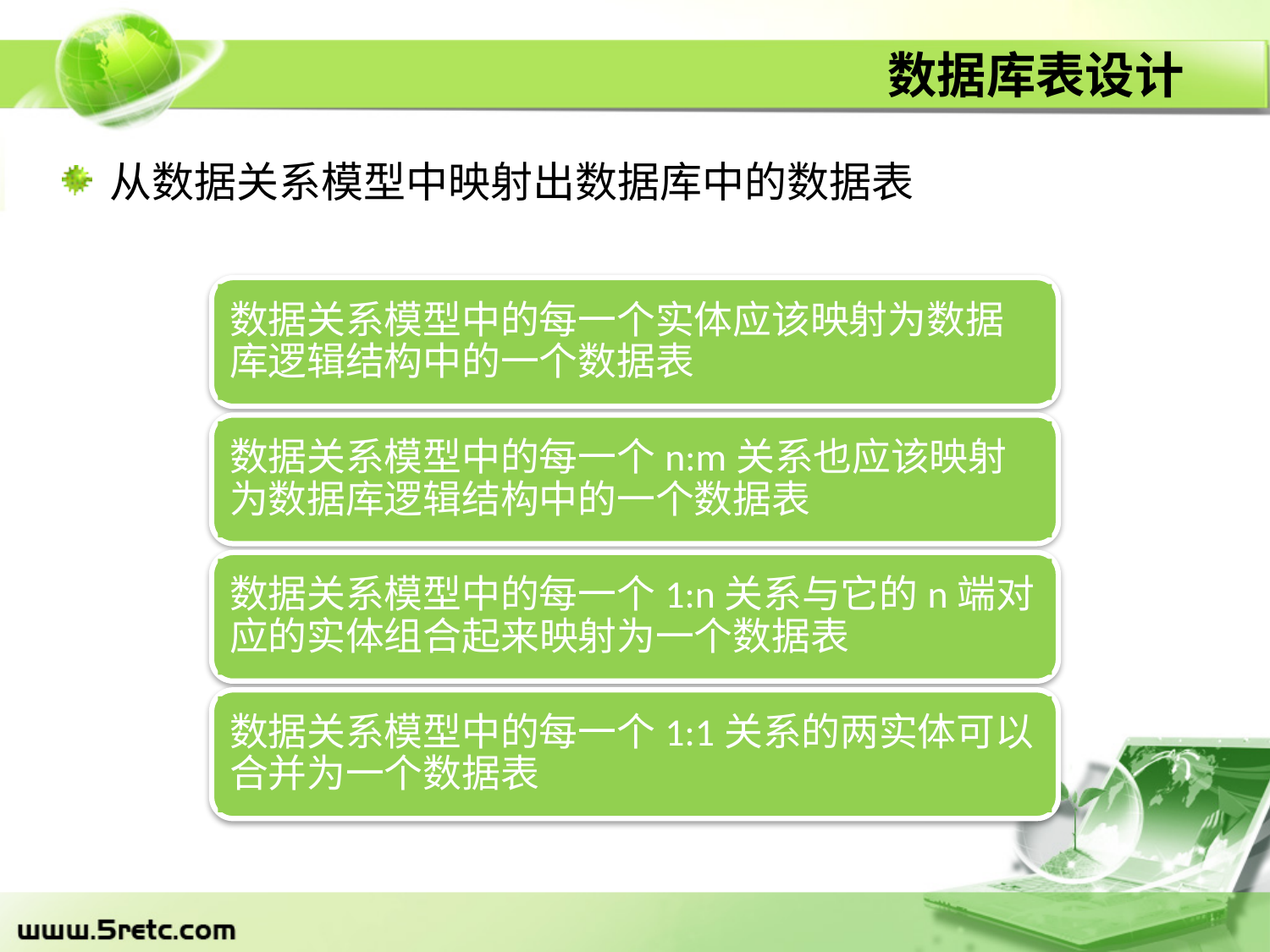

# 数据库表设计
从数据关系模型中映射出数据库中的数据表

数据关系模型中的每一个实体应该映射为数据库逻辑结构中的一个数据表

数据关系模型中的每一个n:m关系也应该映射为数据库逻辑结构中的一个数据表

数据关系模型中的每一个1:n关系与它的n端对应的实体组合起来映射为一个数据表

数据关系模型中的每一个1:1关系的两实体可以合并为一个数据表